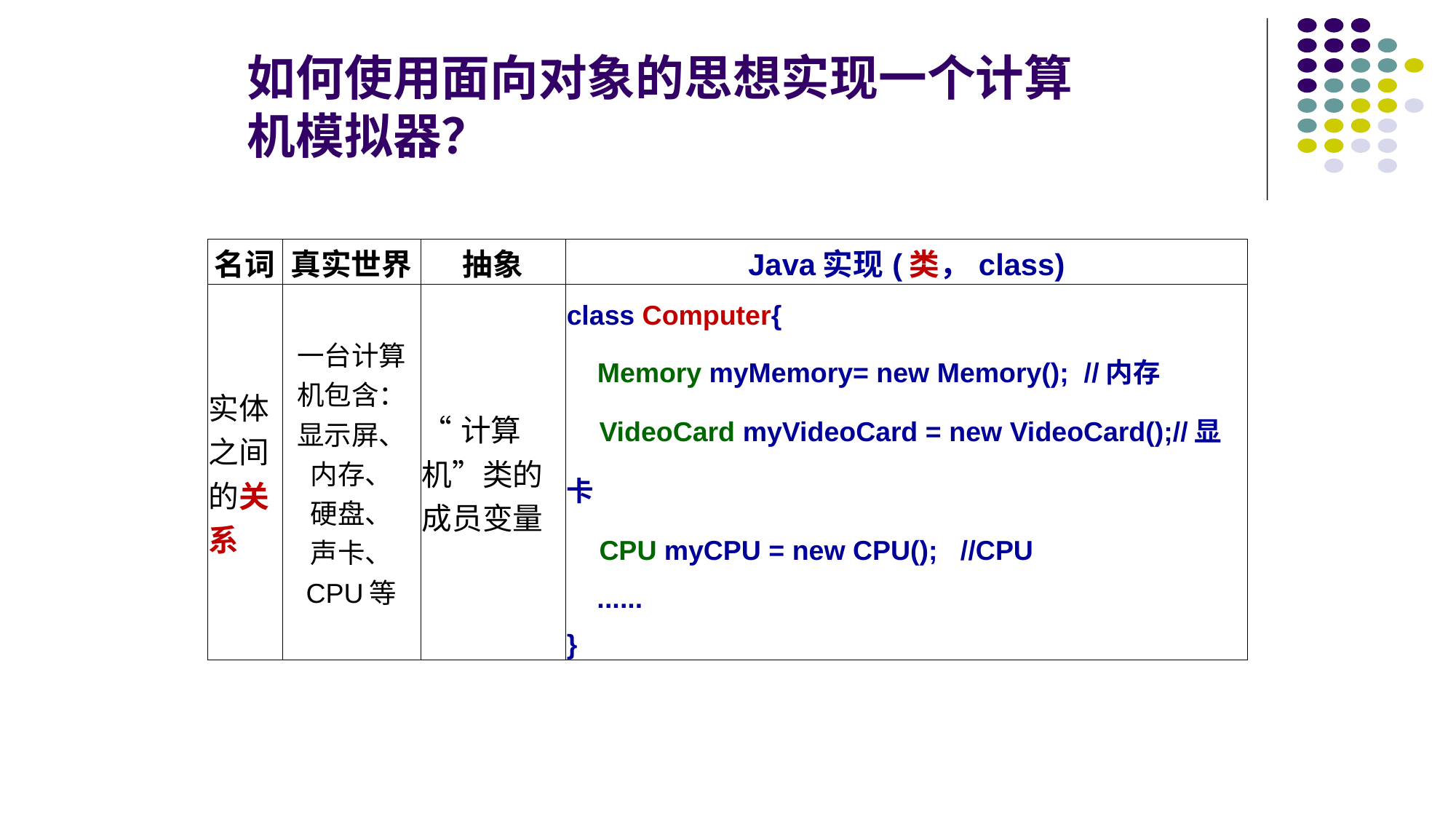

# 如何使用面向对象的思想实现一个计算机模拟器？
| 名词 | 真实世界 | 抽象 | Java实现(类，class) |
| --- | --- | --- | --- |
| 实体之间的关系 | 一台计算机包含：显示屏、内存、 硬盘、 声卡、 CPU等 | “计算机”类的成员变量 | class Computer{ Memory myMemory= new Memory(); //内存 VideoCard myVideoCard = new VideoCard();//显卡 CPU myCPU = new CPU(); //CPU ...... } |
12